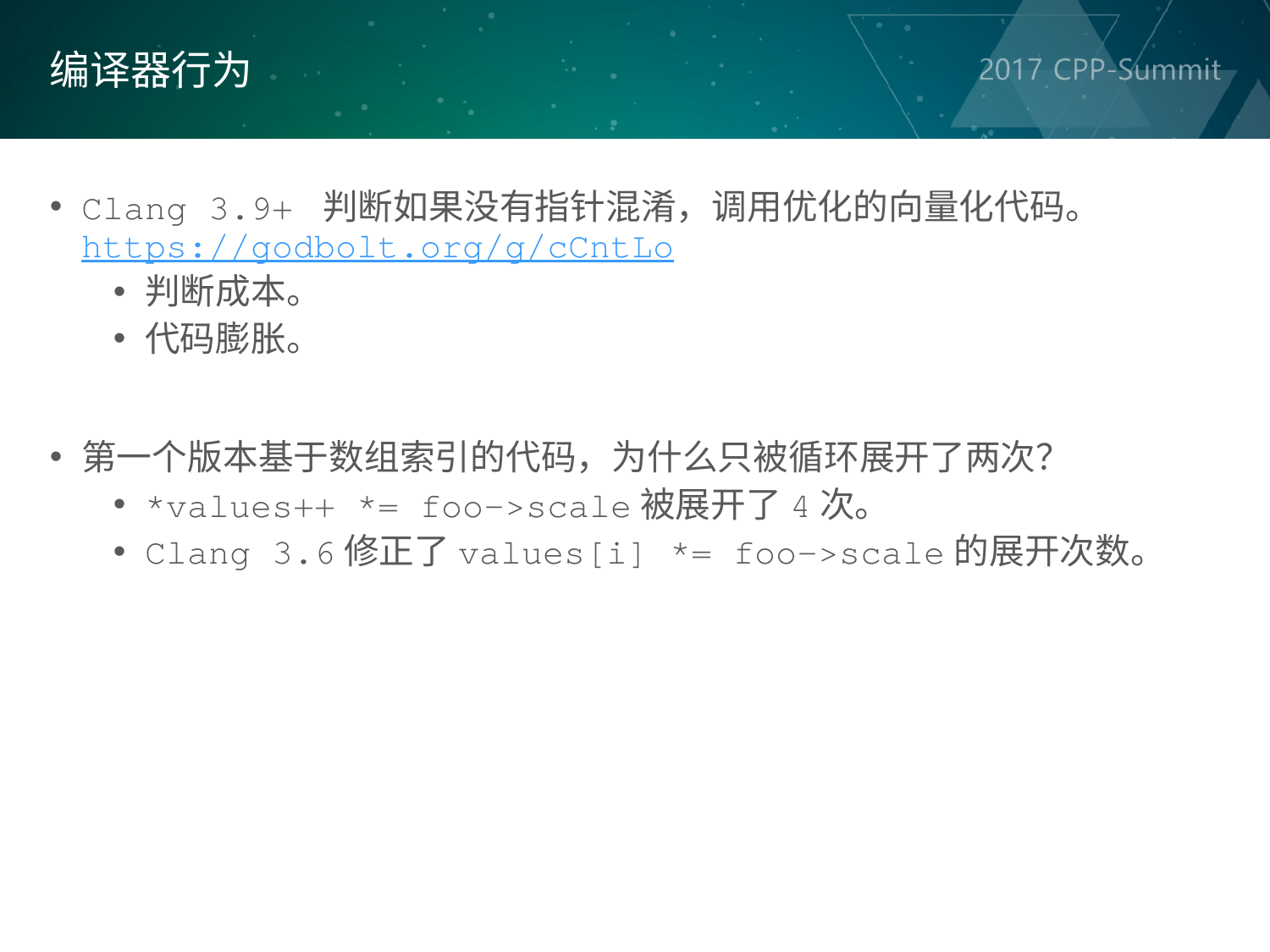

编译器行为
Clang 3.9+ 判断如果没有指针混淆，调用优化的向量化代码。https://godbolt.org/g/cCntLo
判断成本。
代码膨胀。

第一个版本基于数组索引的代码，为什么只被循环展开了两次？
*values++ *= foo->scale被展开了4次。
Clang 3.6修正了values[i] *= foo->scale的展开次数。